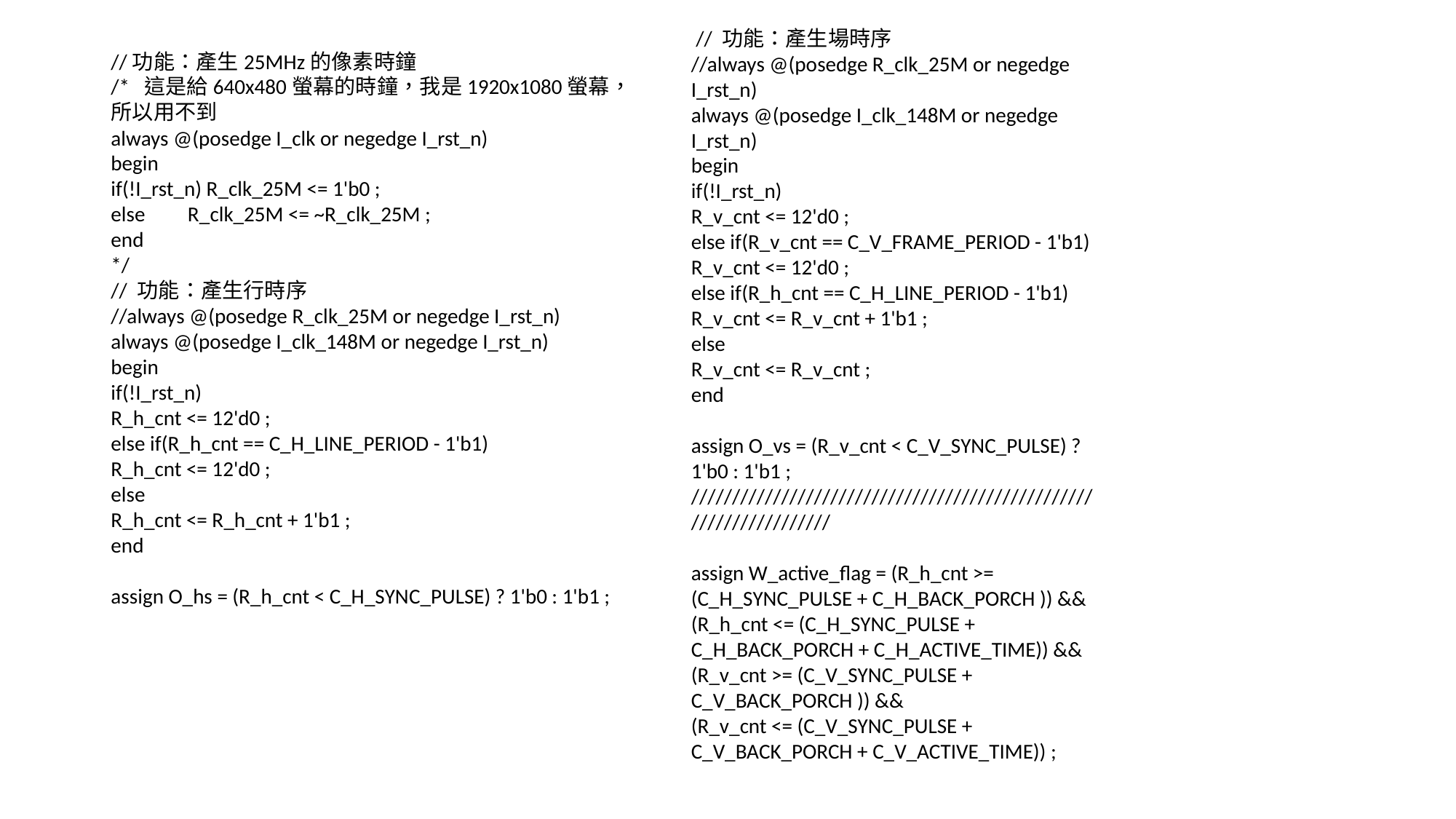

// 功能：產生場時序
//always @(posedge R_clk_25M or negedge I_rst_n)
always @(posedge I_clk_148M or negedge I_rst_n)
begin
if(!I_rst_n)
R_v_cnt <= 12'd0 ;
else if(R_v_cnt == C_V_FRAME_PERIOD - 1'b1)
R_v_cnt <= 12'd0 ;
else if(R_h_cnt == C_H_LINE_PERIOD - 1'b1)
R_v_cnt <= R_v_cnt + 1'b1 ;
else
R_v_cnt <= R_v_cnt ;
end

assign O_vs = (R_v_cnt < C_V_SYNC_PULSE) ? 1'b0 : 1'b1 ;
//////////////////////////////////////////////////////////////////

assign W_active_flag = (R_h_cnt >= (C_H_SYNC_PULSE + C_H_BACK_PORCH )) &&
(R_h_cnt <= (C_H_SYNC_PULSE + C_H_BACK_PORCH + C_H_ACTIVE_TIME)) &&
(R_v_cnt >= (C_V_SYNC_PULSE + C_V_BACK_PORCH )) &&
(R_v_cnt <= (C_V_SYNC_PULSE + C_V_BACK_PORCH + C_V_ACTIVE_TIME)) ;
//功能：產生25MHz的像素時鐘
/*  這是給640x480螢幕的時鐘，我是1920x1080螢幕，所以用不到
always @(posedge I_clk or negedge I_rst_n)
begin
if(!I_rst_n) R_clk_25M <= 1'b0 ;
else         R_clk_25M <= ~R_clk_25M ;
end
*/
// 功能：產生行時序
//always @(posedge R_clk_25M or negedge I_rst_n)
always @(posedge I_clk_148M or negedge I_rst_n)
begin
if(!I_rst_n)
R_h_cnt <= 12'd0 ;
else if(R_h_cnt == C_H_LINE_PERIOD - 1'b1)
R_h_cnt <= 12'd0 ;
else
R_h_cnt <= R_h_cnt + 1'b1 ;
end

assign O_hs = (R_h_cnt < C_H_SYNC_PULSE) ? 1'b0 : 1'b1 ;